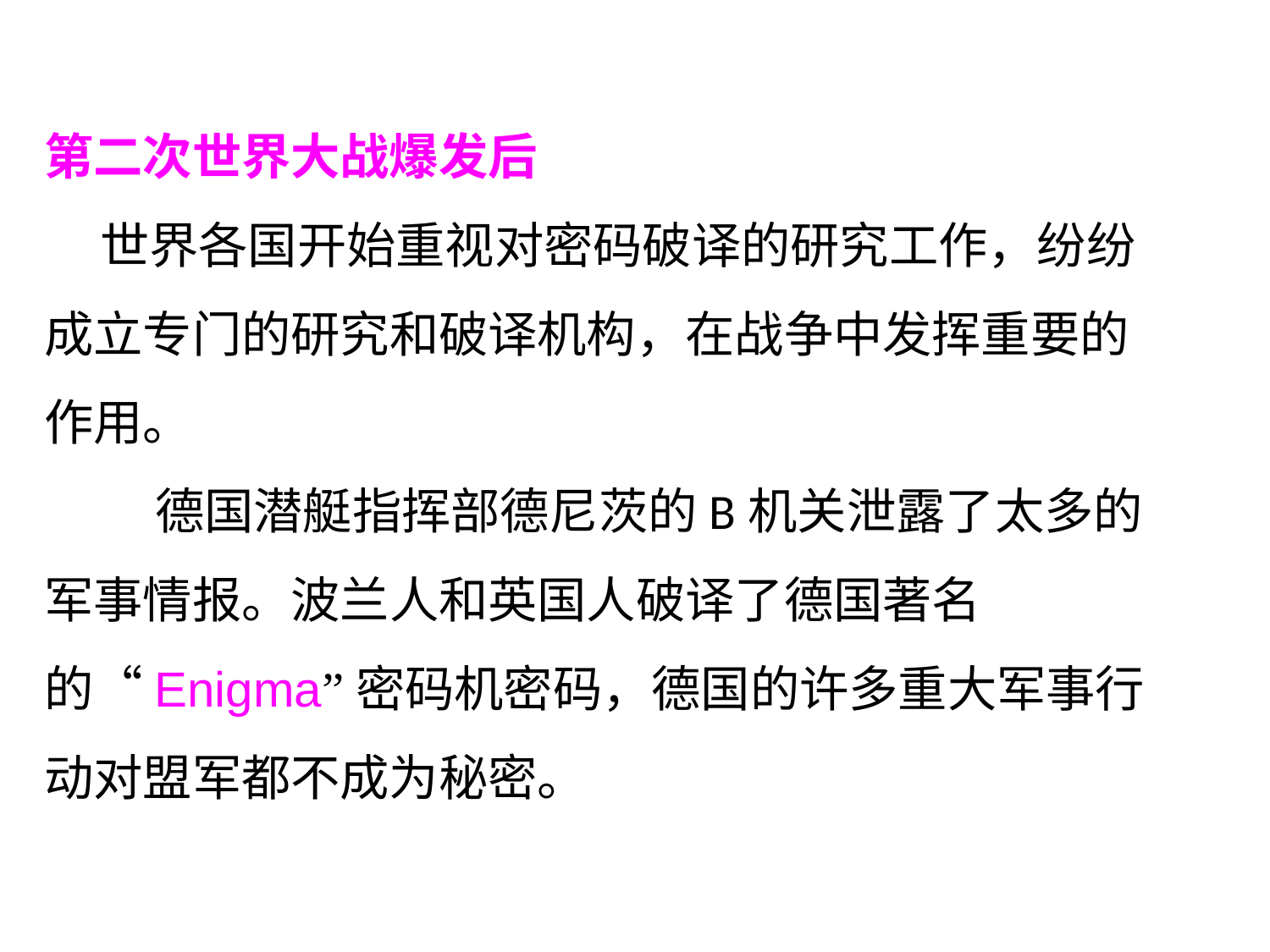

第二次世界大战爆发后
    世界各国开始重视对密码破译的研究工作，纷纷成立专门的研究和破译机构，在战争中发挥重要的作用。
         德国潜艇指挥部德尼茨的B机关泄露了太多的军事情报。波兰人和英国人破译了德国著名的“Enigma”密码机密码，德国的许多重大军事行动对盟军都不成为秘密。